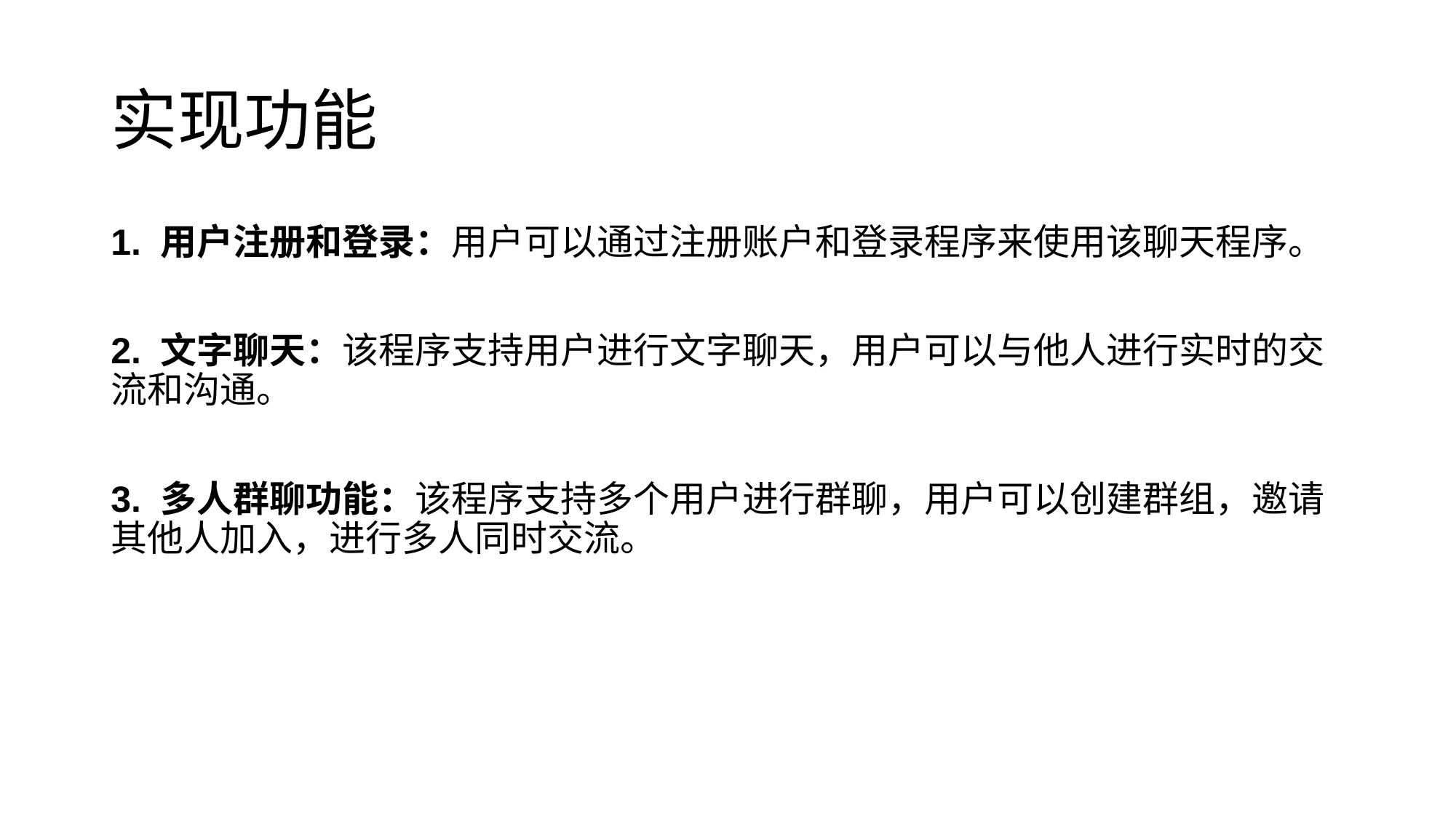

# 实现功能
1. 用户注册和登录：用户可以通过注册账户和登录程序来使用该聊天程序。

2. 文字聊天：该程序支持用户进行文字聊天，用户可以与他人进行实时的交流和沟通。

3. 多人群聊功能：该程序支持多个用户进行群聊，用户可以创建群组，邀请其他人加入，进行多人同时交流。